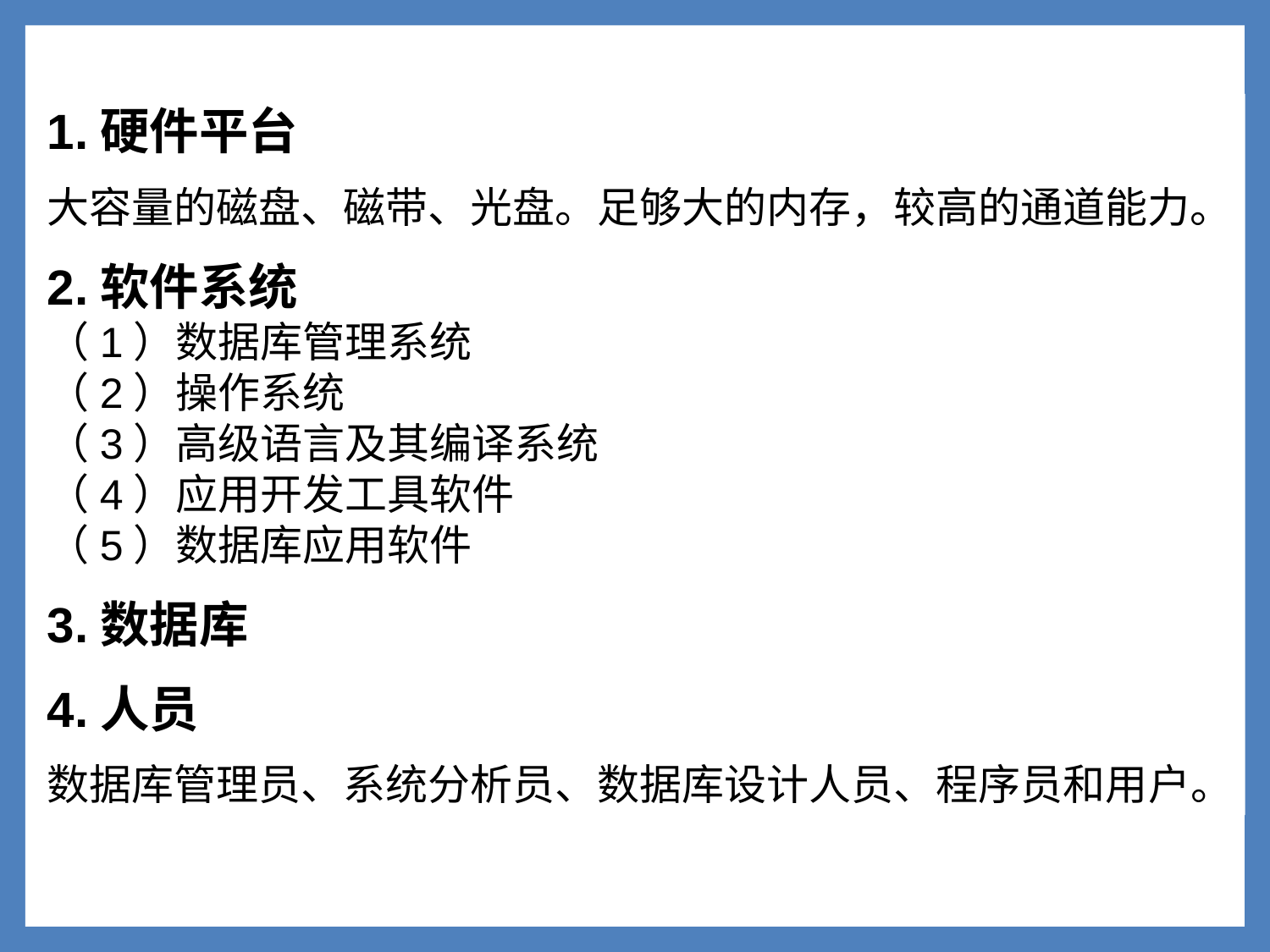

1.硬件平台
大容量的磁盘、磁带、光盘。足够大的内存，较高的通道能力。
2.软件系统
（1）数据库管理系统
（2）操作系统
（3）高级语言及其编译系统
（4）应用开发工具软件
（5）数据库应用软件
3.数据库
4.人员
数据库管理员、系统分析员、数据库设计人员、程序员和用户。